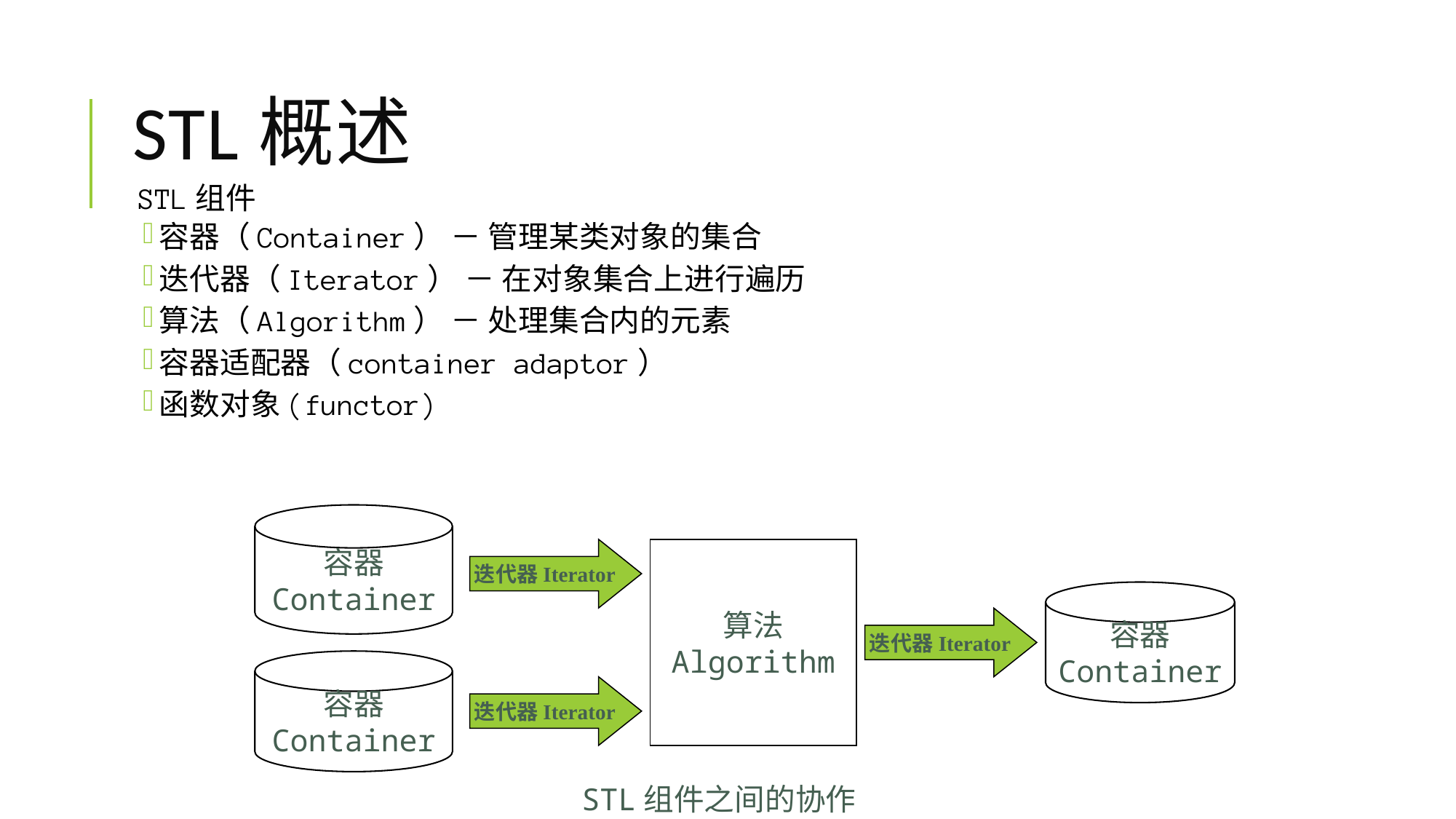

# STL概述
STL组件
容器（Container） － 管理某类对象的集合
迭代器（Iterator） － 在对象集合上进行遍历
算法（Algorithm） － 处理集合内的元素
容器适配器（container adaptor）
函数对象(functor)
容器
Container
迭代器Iterator
算法
Algorithm
容器
Container
迭代器Iterator
容器
Container
迭代器Iterator
STL组件之间的协作